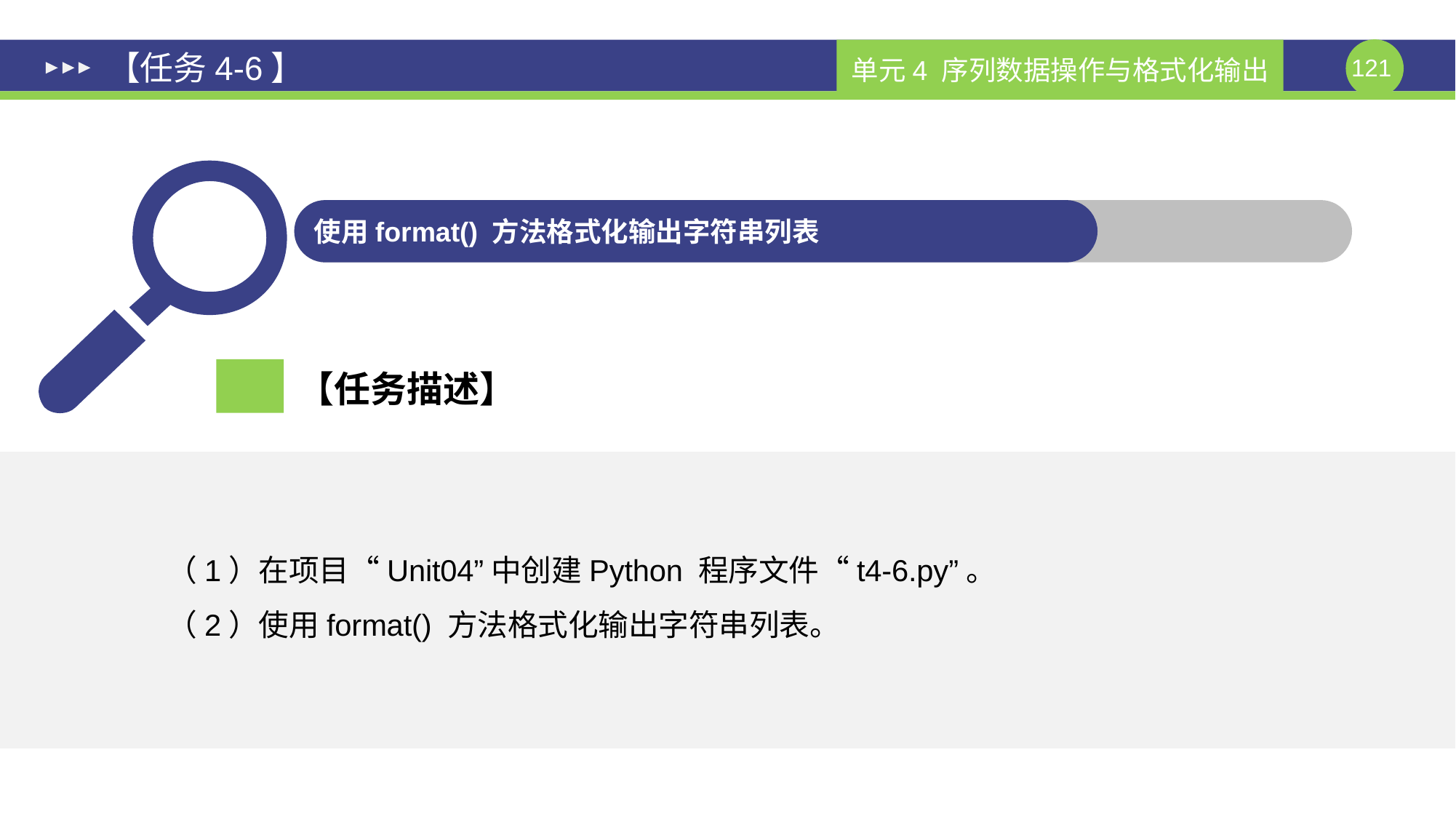

# 【任务4-6】

使用format() 方法格式化输出字符串列表

【任务描述】

（1）在项目“Unit04”中创建Python 程序文件“t4-6.py”。
（2）使用format() 方法格式化输出字符串列表。